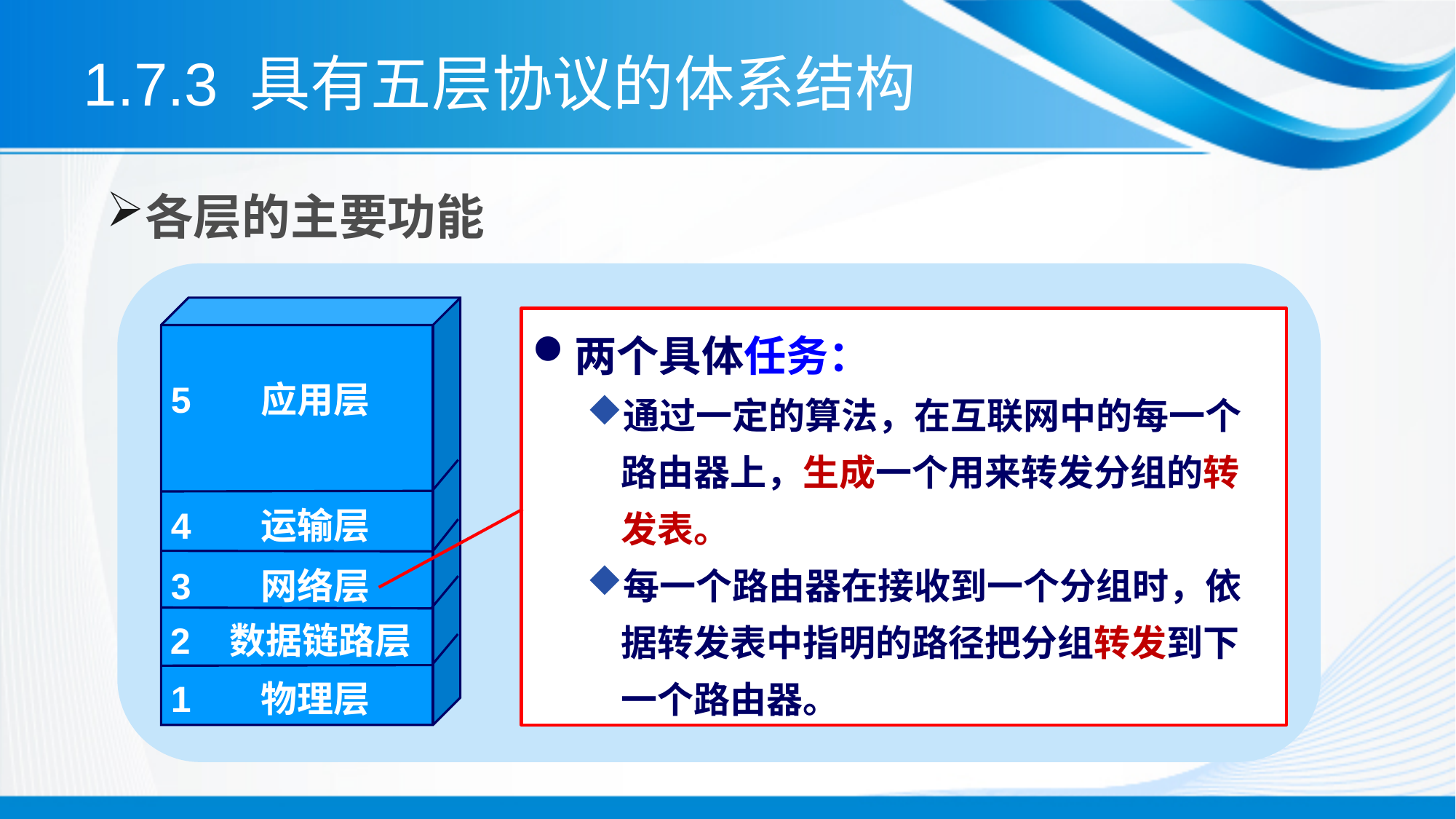

# 1.7.3 具有五层协议的体系结构
各层的主要功能

5      应用层

4      运输层

3      网络层

2   数据链路层

1      物理层
两个具体任务：
通过一定的算法，在互联网中的每一个路由器上，生成一个用来转发分组的转发表。
每一个路由器在接收到一个分组时，依据转发表中指明的路径把分组转发到下一个路由器。